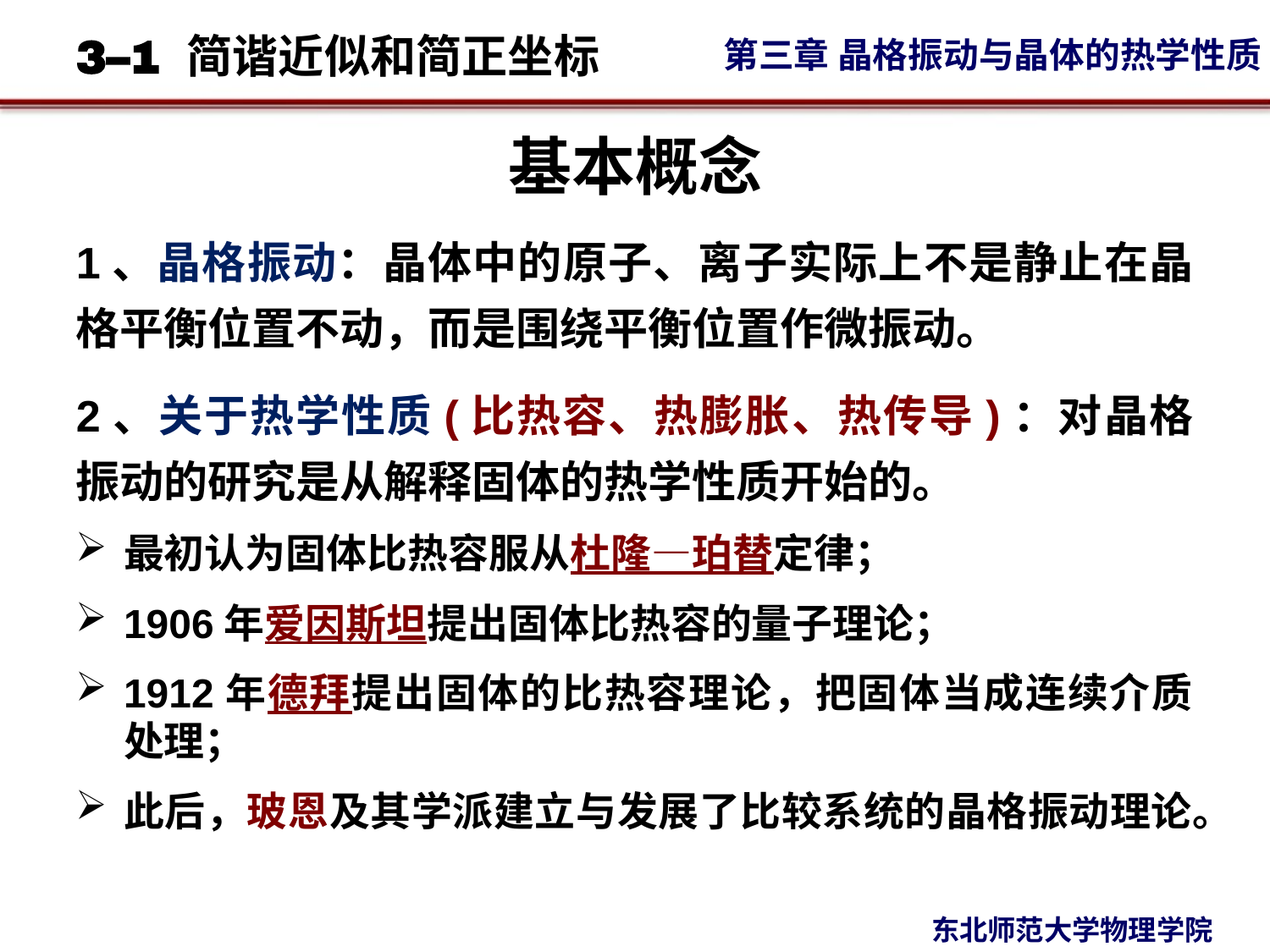

# 基本概念
1、晶格振动：晶体中的原子、离子实际上不是静止在晶格平衡位置不动，而是围绕平衡位置作微振动。
2、关于热学性质(比热容、热膨胀、热传导)：对晶格振动的研究是从解释固体的热学性质开始的。
最初认为固体比热容服从杜隆—珀替定律；
1906年爱因斯坦提出固体比热容的量子理论；
1912年德拜提出固体的比热容理论，把固体当成连续介质处理；
此后，玻恩及其学派建立与发展了比较系统的晶格振动理论。